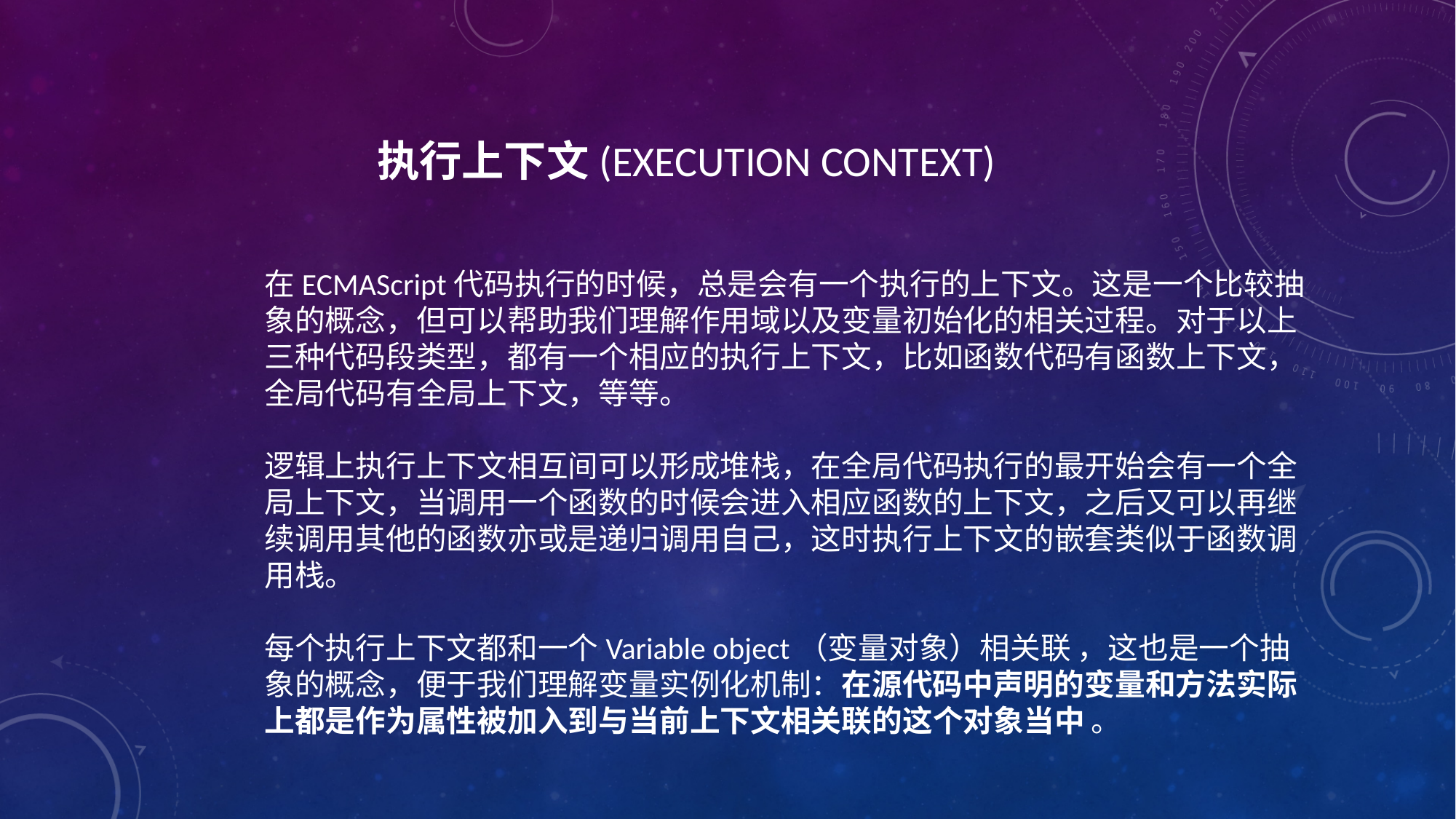

# 执行上下文(Execution Context)
在ECMAScript代码执行的时候，总是会有一个执行的上下文。这是一个比较抽象的概念，但可以帮助我们理解作用域以及变量初始化的相关过程。对于以上三种代码段类型，都有一个相应的执行上下文，比如函数代码有函数上下文，全局代码有全局上下文，等等。

逻辑上执行上下文相互间可以形成堆栈，在全局代码执行的最开始会有一个全局上下文，当调用一个函数的时候会进入相应函数的上下文，之后又可以再继续调用其他的函数亦或是递归调用自己，这时执行上下文的嵌套类似于函数调用栈。

每个执行上下文都和一个Variable object（变量对象）相关联 ，这也是一个抽象的概念，便于我们理解变量实例化机制：在源代码中声明的变量和方法实际上都是作为属性被加入到与当前上下文相关联的这个对象当中 。